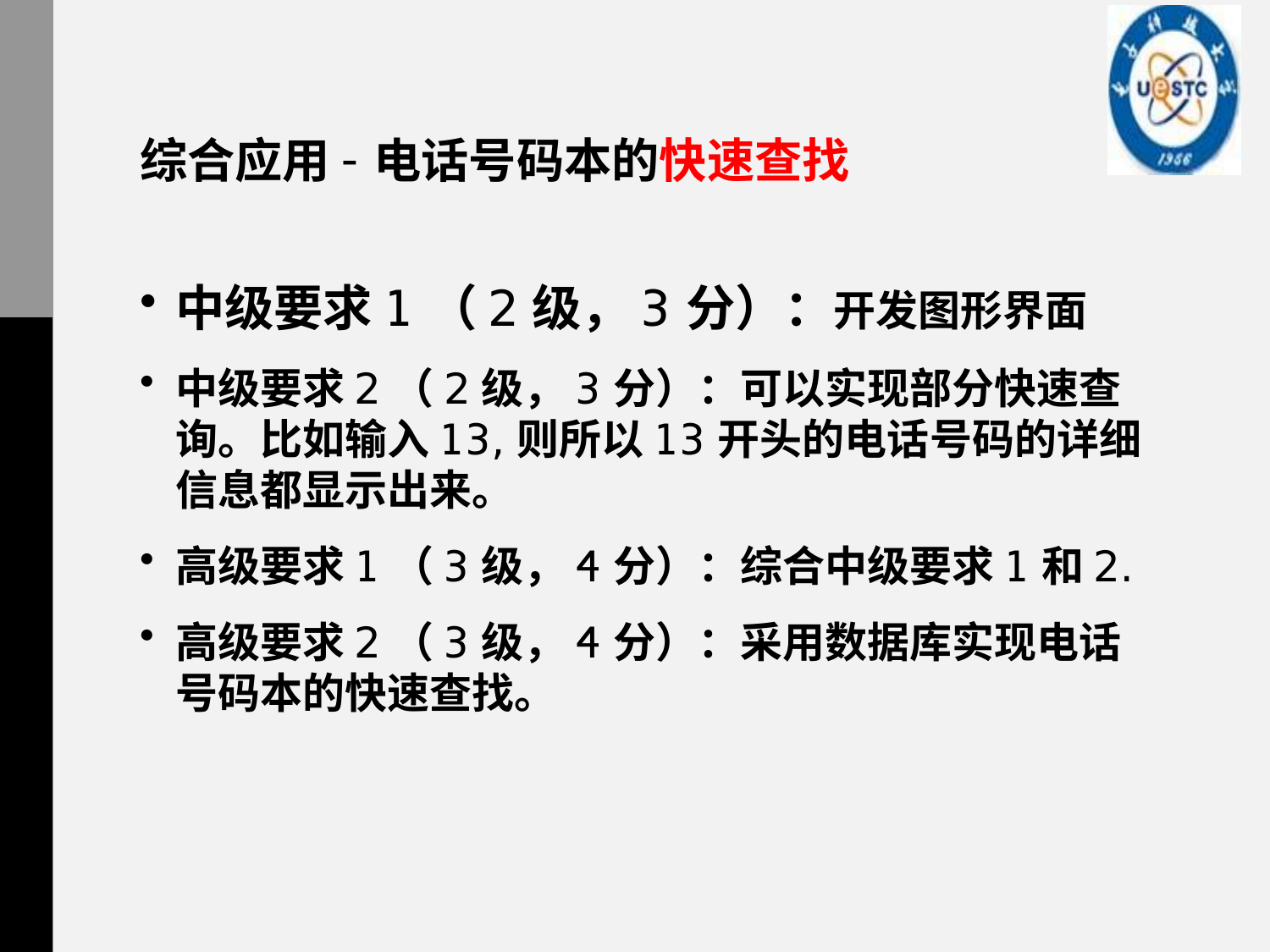

# 综合应用-电话号码本的快速查找
中级要求1（2级，3分）：开发图形界面
中级要求2（2级，3分）：可以实现部分快速查询。比如输入13,则所以13开头的电话号码的详细信息都显示出来。
高级要求1（3级，4分）：综合中级要求1和2.
高级要求2（3级，4分）：采用数据库实现电话号码本的快速查找。